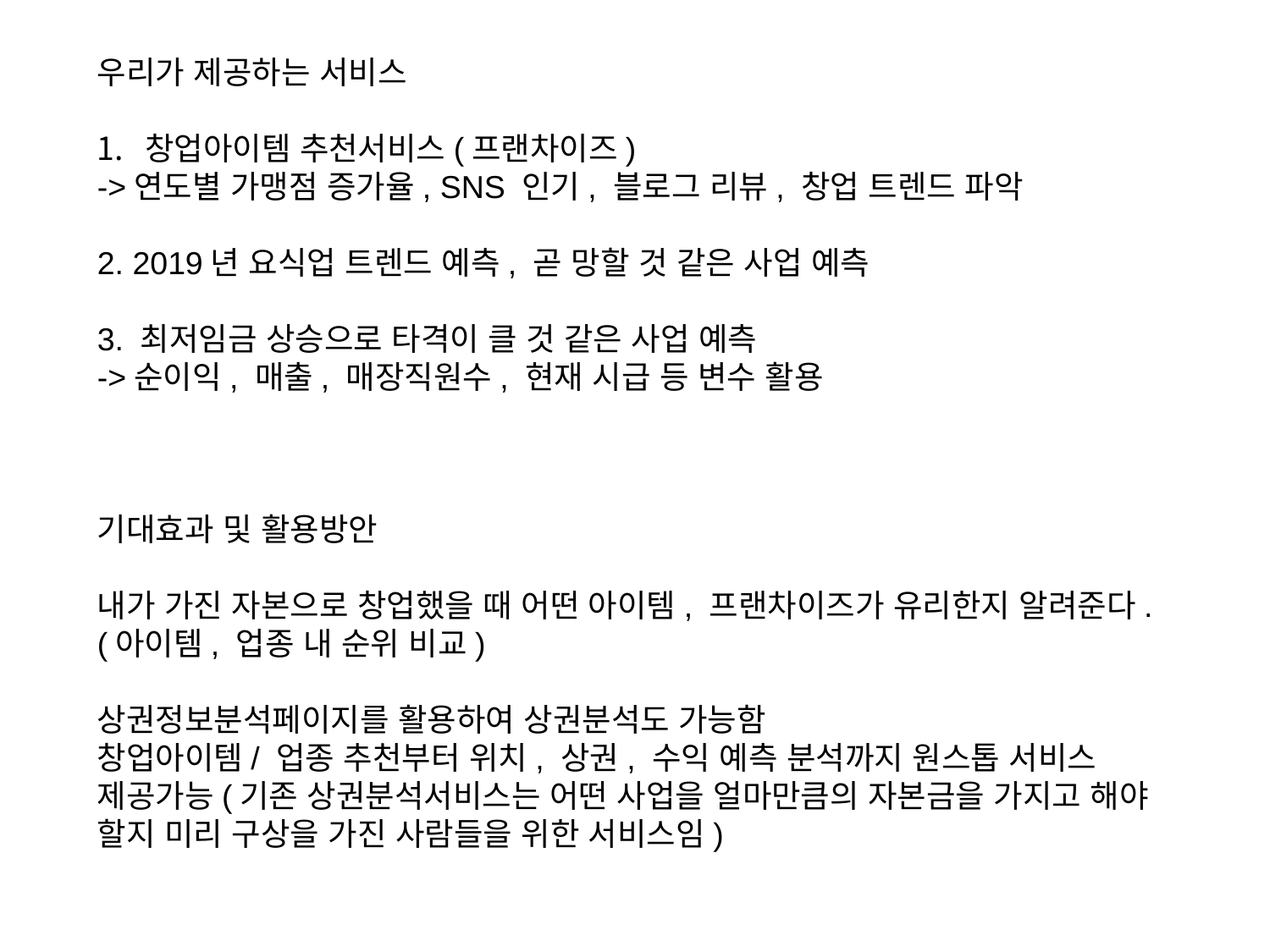

우리가 제공하는 서비스

창업아이템 추천서비스(프랜차이즈)
->연도별 가맹점 증가율, SNS 인기, 블로그 리뷰, 창업 트렌드 파악

2. 2019년 요식업 트렌드 예측, 곧 망할 것 같은 사업 예측

3. 최저임금 상승으로 타격이 클 것 같은 사업 예측
->순이익, 매출, 매장직원수, 현재 시급 등 변수 활용

기대효과 및 활용방안

내가 가진 자본으로 창업했을 때 어떤 아이템, 프랜차이즈가 유리한지 알려준다. (아이템, 업종 내 순위 비교)

상권정보분석페이지를 활용하여 상권분석도 가능함
창업아이템/ 업종 추천부터 위치, 상권, 수익 예측 분석까지 원스톱 서비스 제공가능(기존 상권분석서비스는 어떤 사업을 얼마만큼의 자본금을 가지고 해야 할지 미리 구상을 가진 사람들을 위한 서비스임)